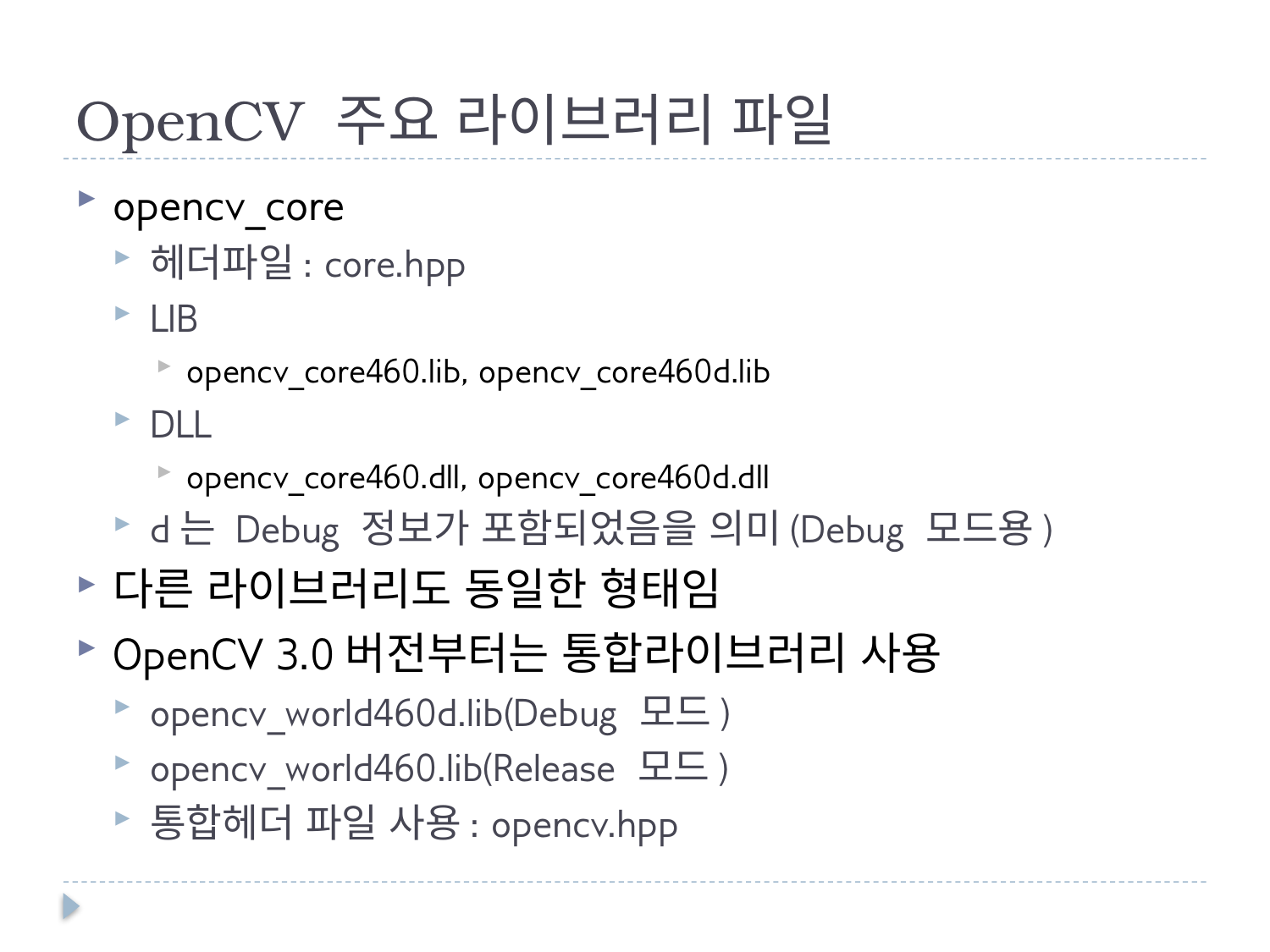

# OpenCV 주요 라이브러리 파일
opencv_core
헤더파일: core.hpp
LIB
opencv_core460.lib, opencv_core460d.lib
DLL
opencv_core460.dll, opencv_core460d.dll
d는 Debug 정보가 포함되었음을 의미(Debug 모드용)
다른 라이브러리도 동일한 형태임
OpenCV 3.0버전부터는 통합라이브러리 사용
opencv_world460d.lib(Debug 모드)
opencv_world460.lib(Release 모드)
통합헤더 파일 사용: opencv.hpp